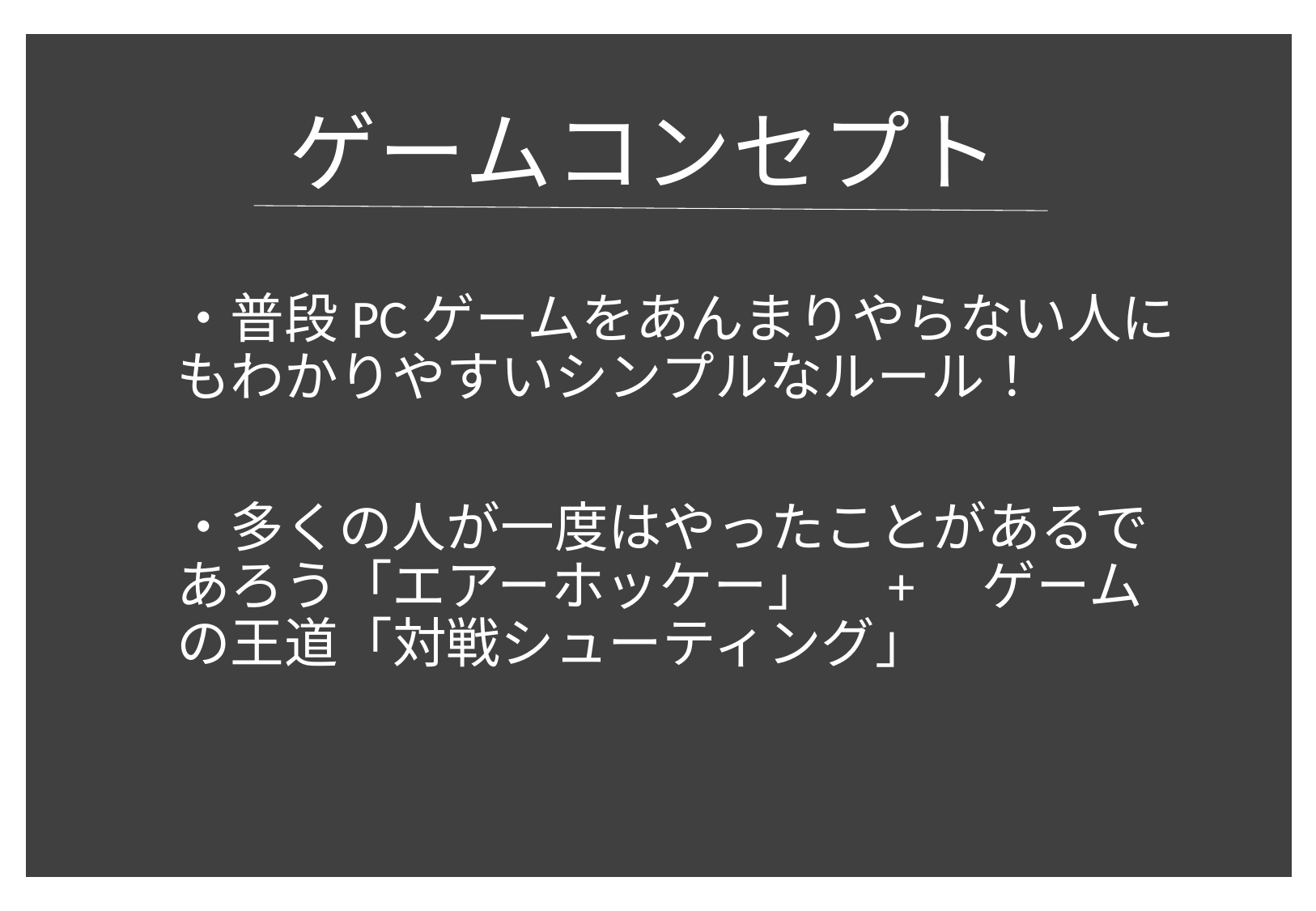

# ゲームコンセプト
・普段PCゲームをあんまりやらない人にもわかりやすいシンプルなルール！

・多くの人が一度はやったことがあるであろう「エアーホッケー」　+　ゲームの王道「対戦シューティング」